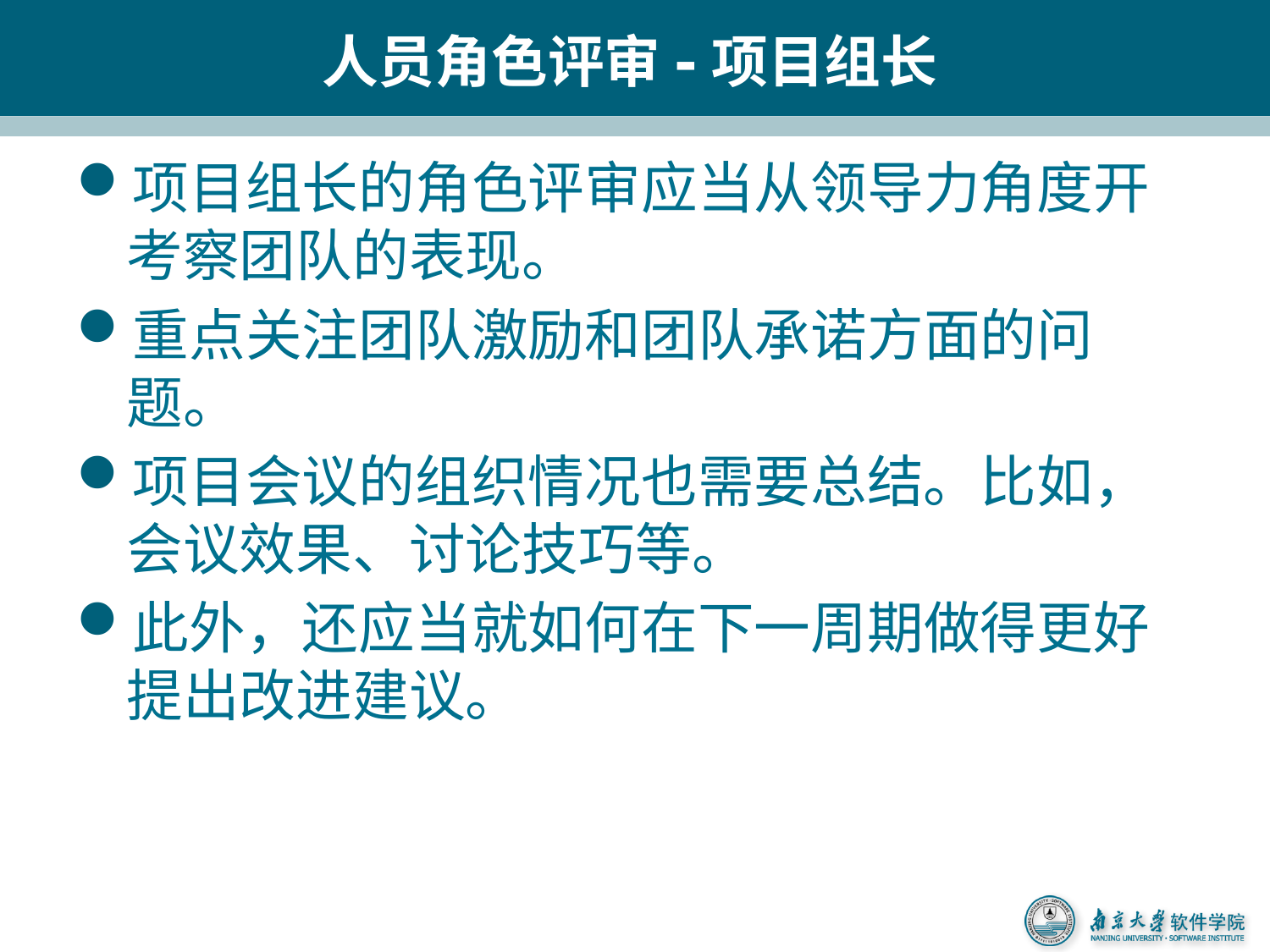

# 人员角色评审-项目组长
项目组长的角色评审应当从领导力角度开考察团队的表现。
重点关注团队激励和团队承诺方面的问题。
项目会议的组织情况也需要总结。比如，会议效果、讨论技巧等。
此外，还应当就如何在下一周期做得更好提出改进建议。